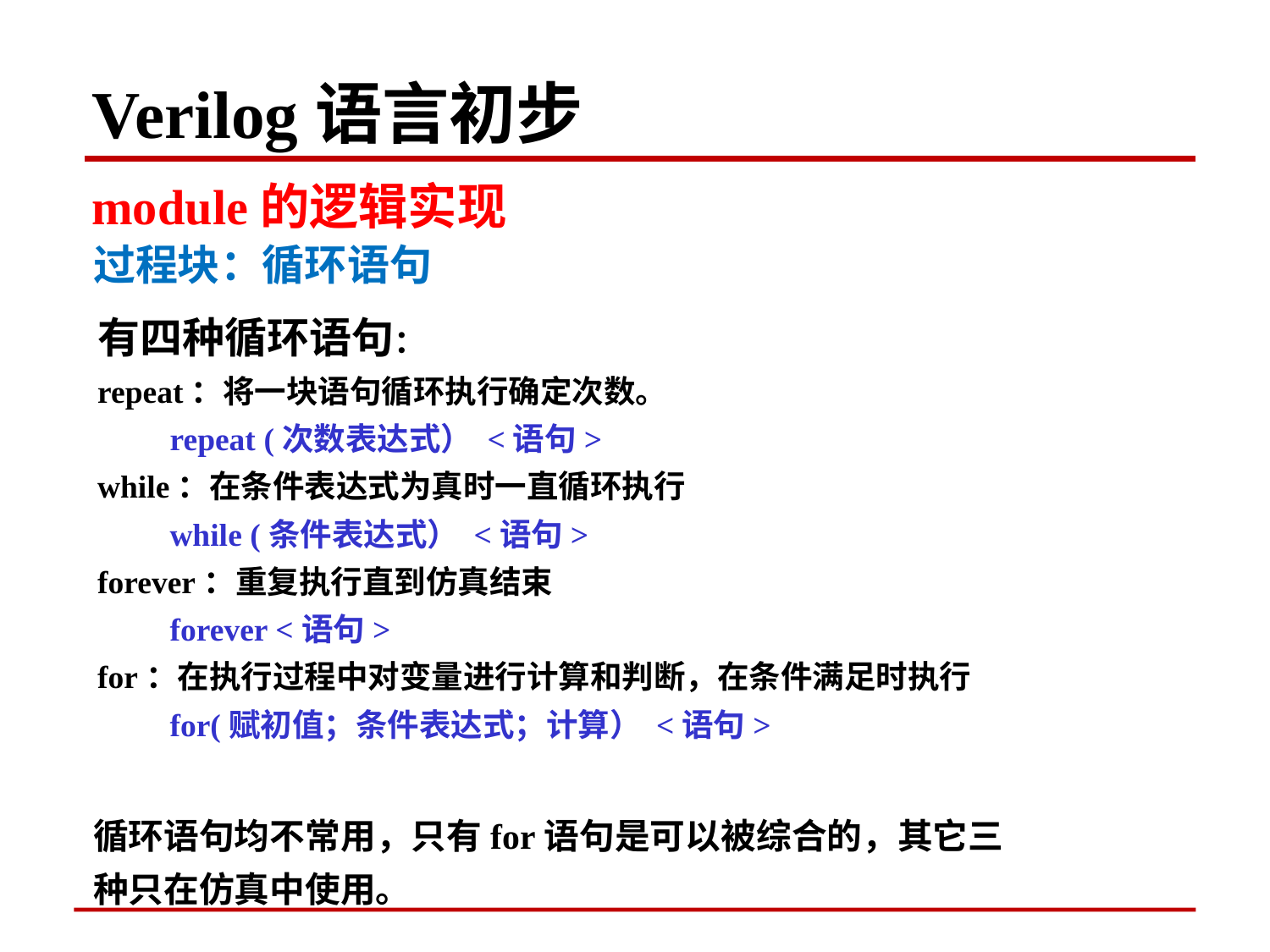

Verilog语言初步
module的逻辑实现
过程块：循环语句
有四种循环语句：
repeat：将一块语句循环执行确定次数。
         repeat (次数表达式） <语句>
while：在条件表达式为真时一直循环执行
         while (条件表达式） <语句>
forever：重复执行直到仿真结束
         forever <语句>
for：在执行过程中对变量进行计算和判断，在条件满足时执行
         for(赋初值；条件表达式；计算） <语句>
循环语句均不常用，只有for语句是可以被综合的，其它三种只在仿真中使用。